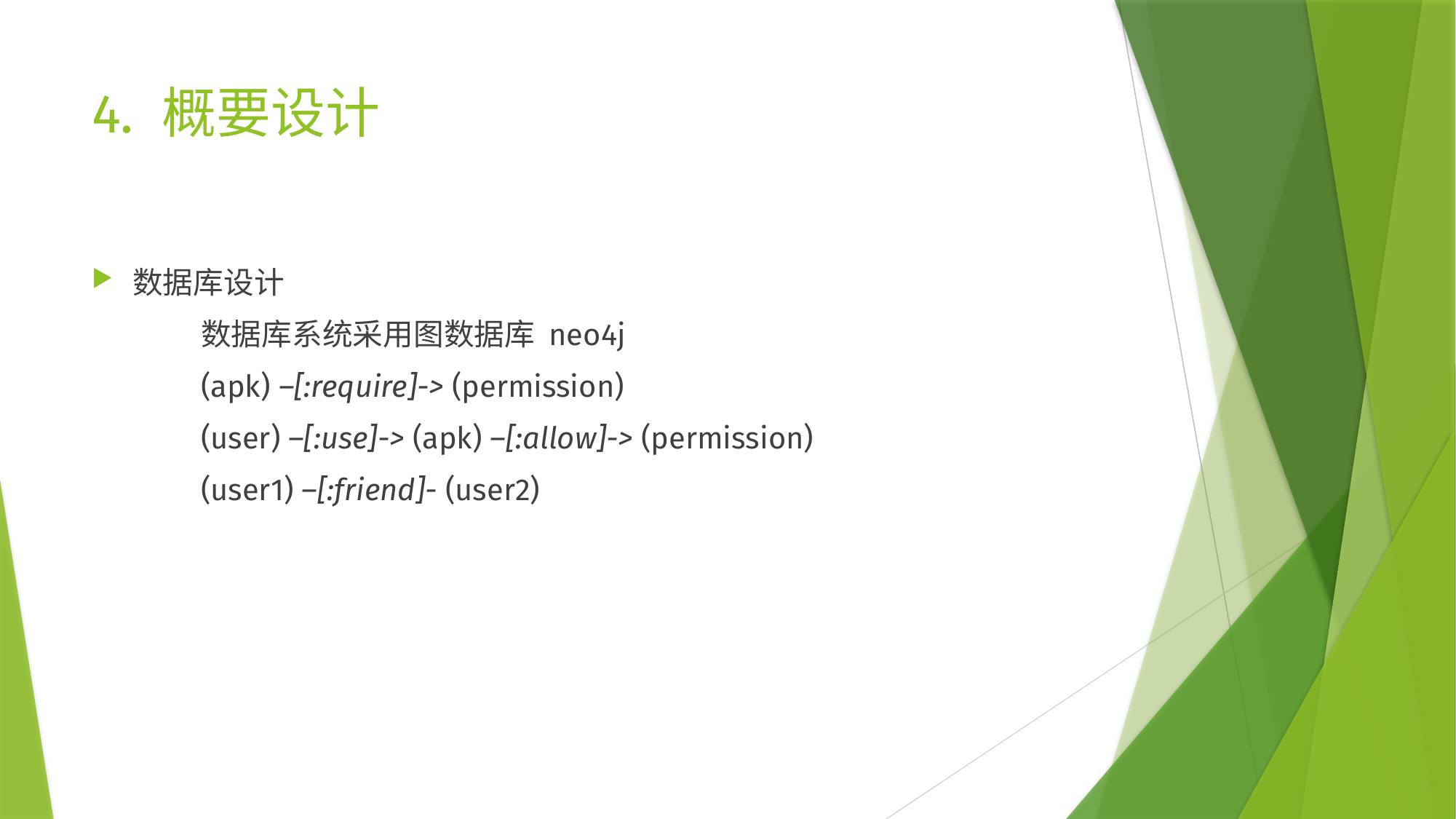

# 4. 概要设计
数据库设计
	数据库系统采用图数据库 neo4j
	(apk) –[:require]-> (permission)
	(user) –[:use]-> (apk) –[:allow]-> (permission)
	(user1) –[:friend]- (user2)